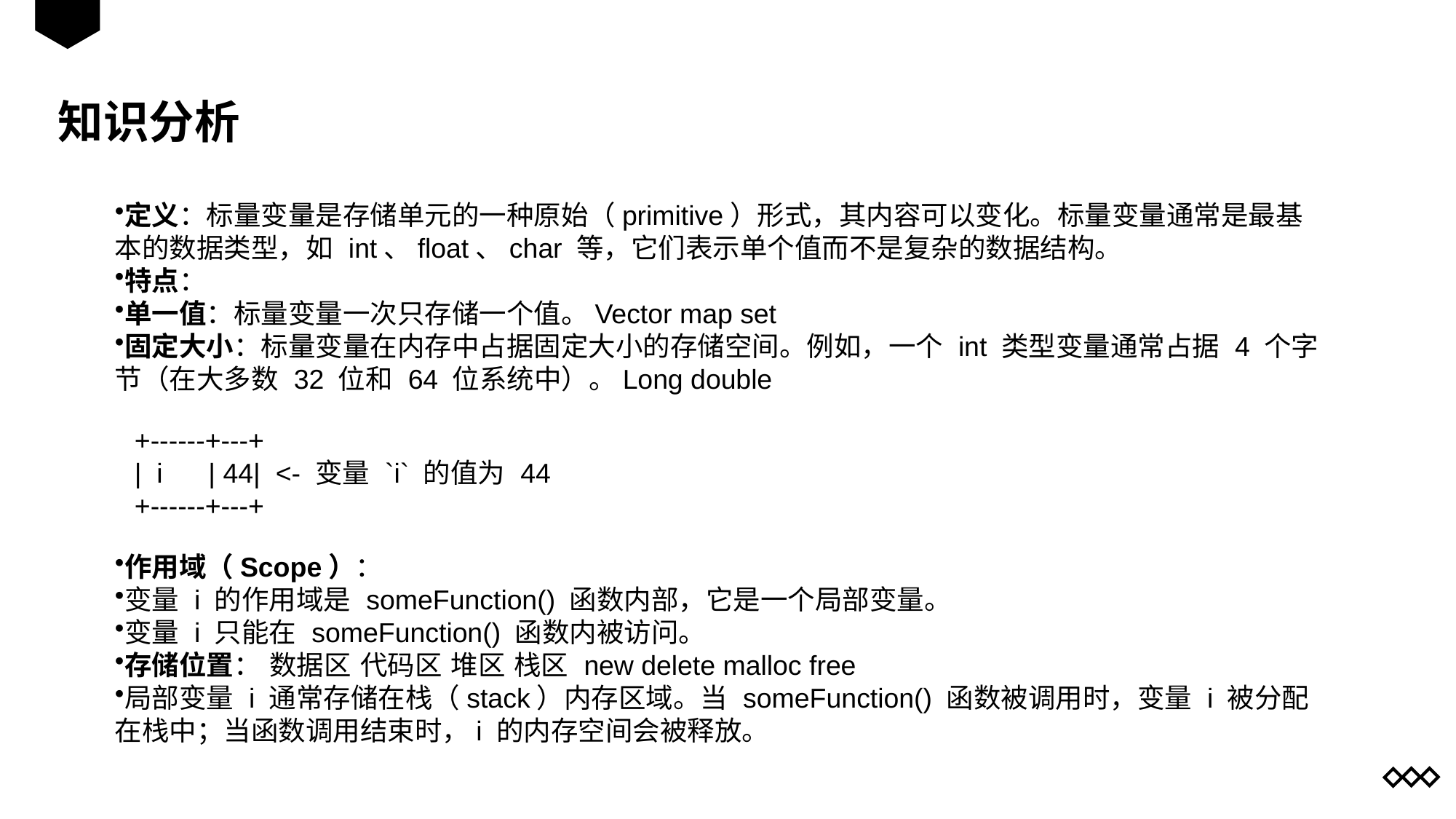

知识分析
定义：标量变量是存储单元的一种原始（primitive）形式，其内容可以变化。标量变量通常是最基本的数据类型，如 int、float、char 等，它们表示单个值而不是复杂的数据结构。
特点：
单一值：标量变量一次只存储一个值。Vector map set
固定大小：标量变量在内存中占据固定大小的存储空间。例如，一个 int 类型变量通常占据 4 个字节（在大多数 32 位和 64 位系统中）。Long double

+------+---+
|  i      | 44|  <- 变量 `i` 的值为 44
+------+---+
作用域（Scope）：
变量 i 的作用域是 someFunction() 函数内部，它是一个局部变量。
变量 i 只能在 someFunction() 函数内被访问。
存储位置： 数据区 代码区 堆区 栈区 new delete malloc free
局部变量 i 通常存储在栈（stack）内存区域。当 someFunction() 函数被调用时，变量 i 被分配在栈中；当函数调用结束时，i 的内存空间会被释放。